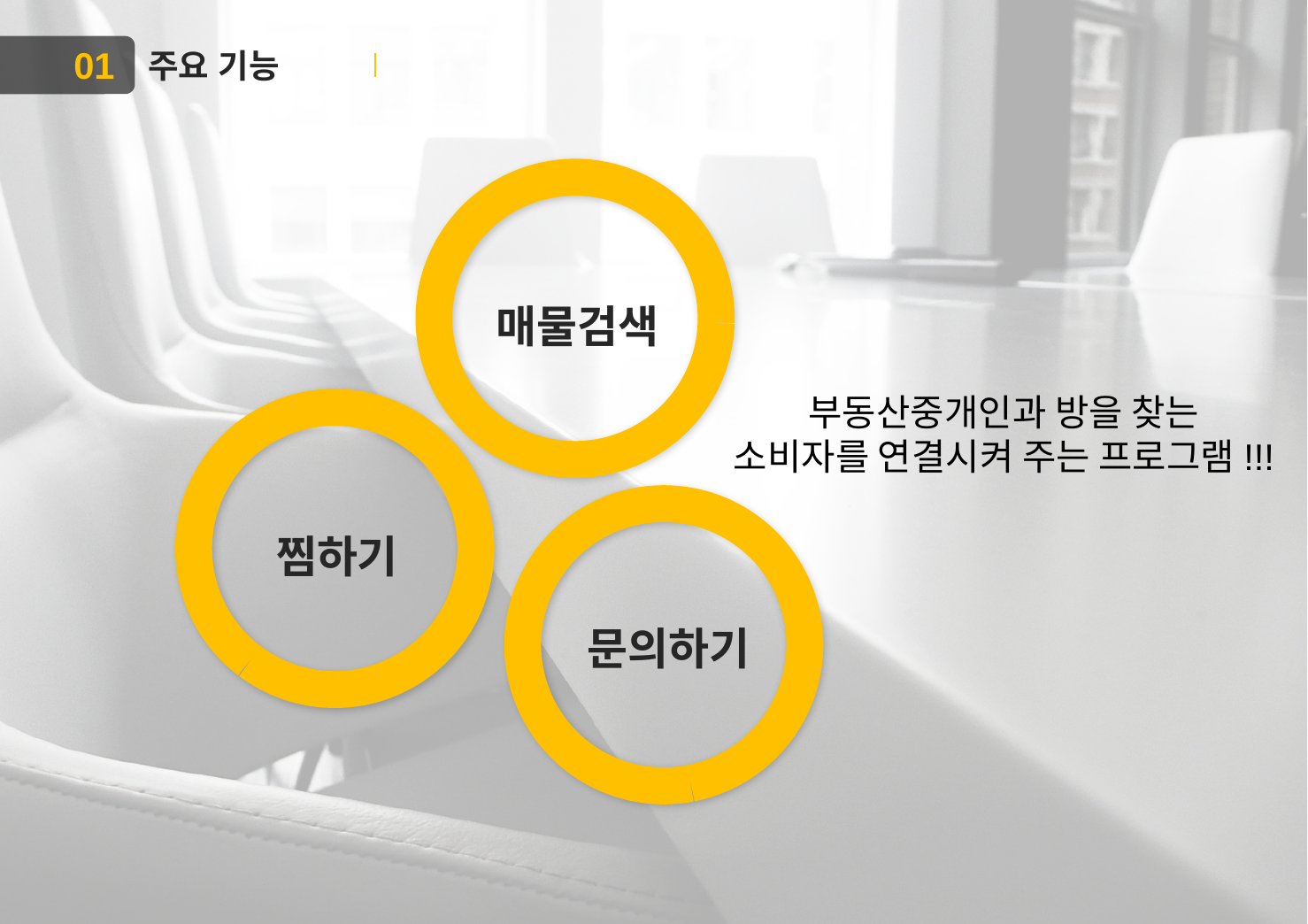

01
주요 기능

매물검색
부동산중개인과 방을 찾는
소비자를 연결시켜 주는 프로그램!!!

찜하기
문의하기
02